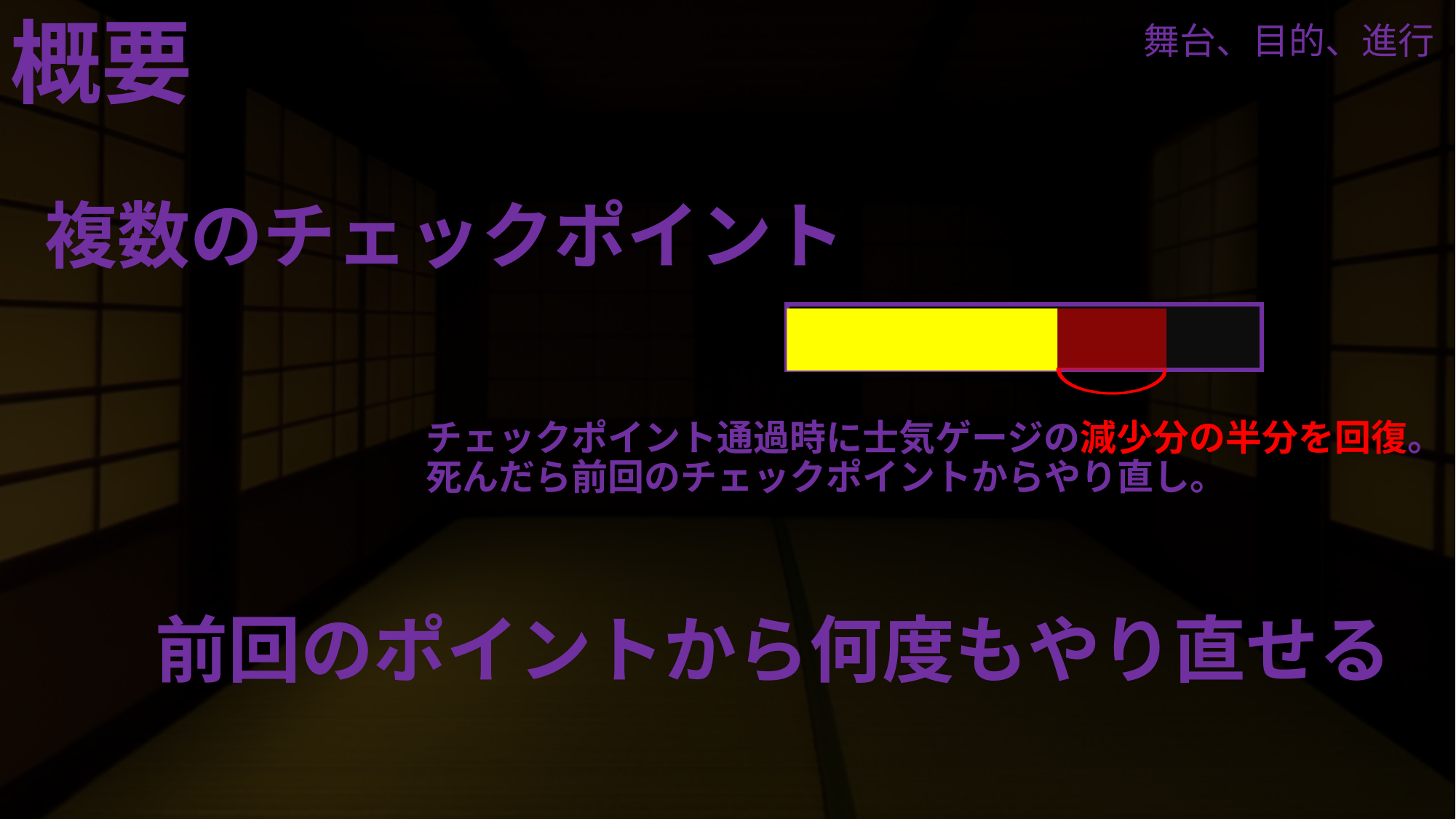

概要
舞台、目的、進行
複数のチェックポイント

チェックポイント通過時に士気ゲージの減少分の半分を回復。
死んだら前回のチェックポイントからやり直し。
前回のポイントから何度もやり直せる